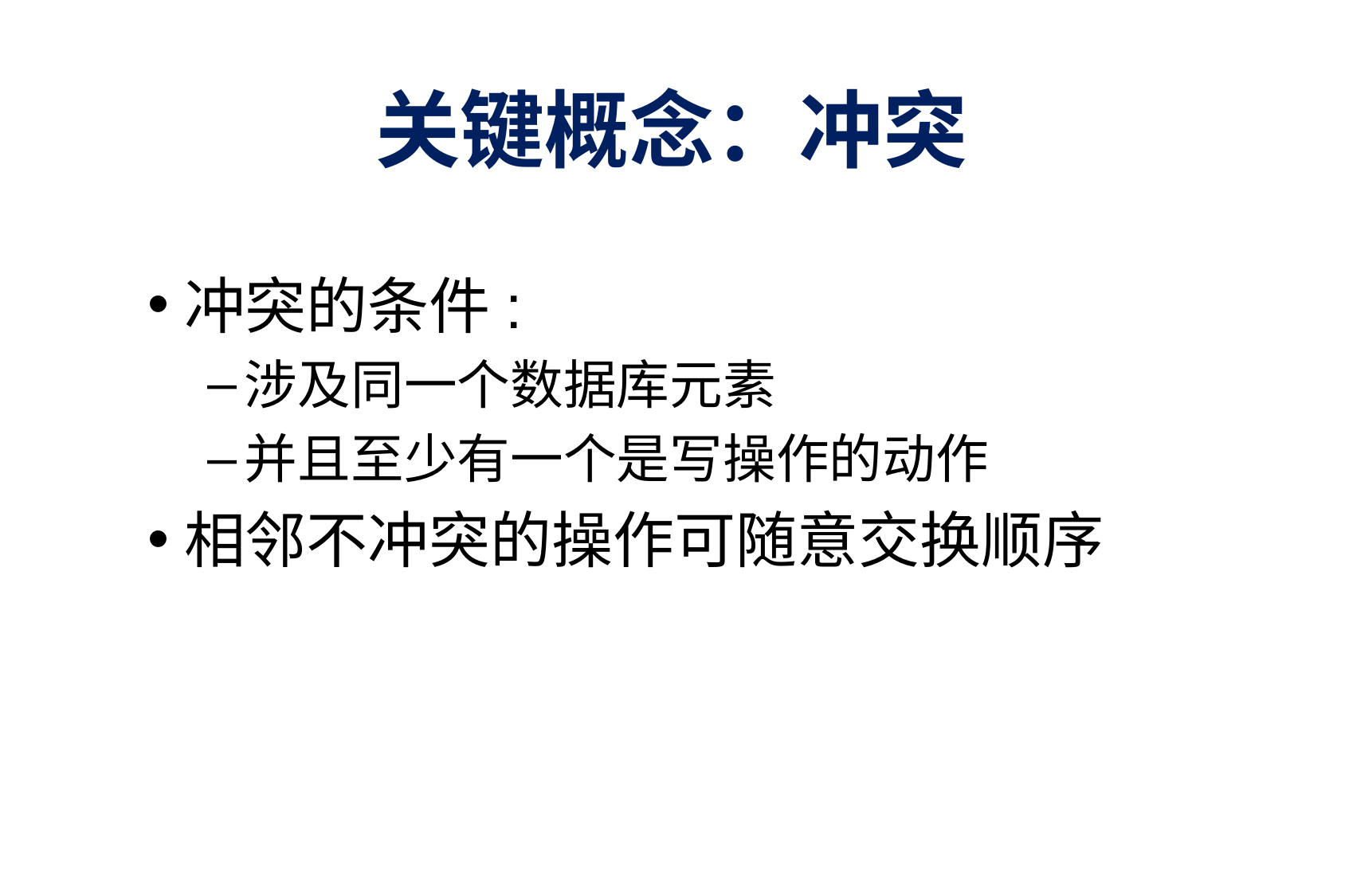

# 关键概念：冲突
冲突的条件:
涉及同一个数据库元素
并且至少有一个是写操作的动作
相邻不冲突的操作可随意交换顺序